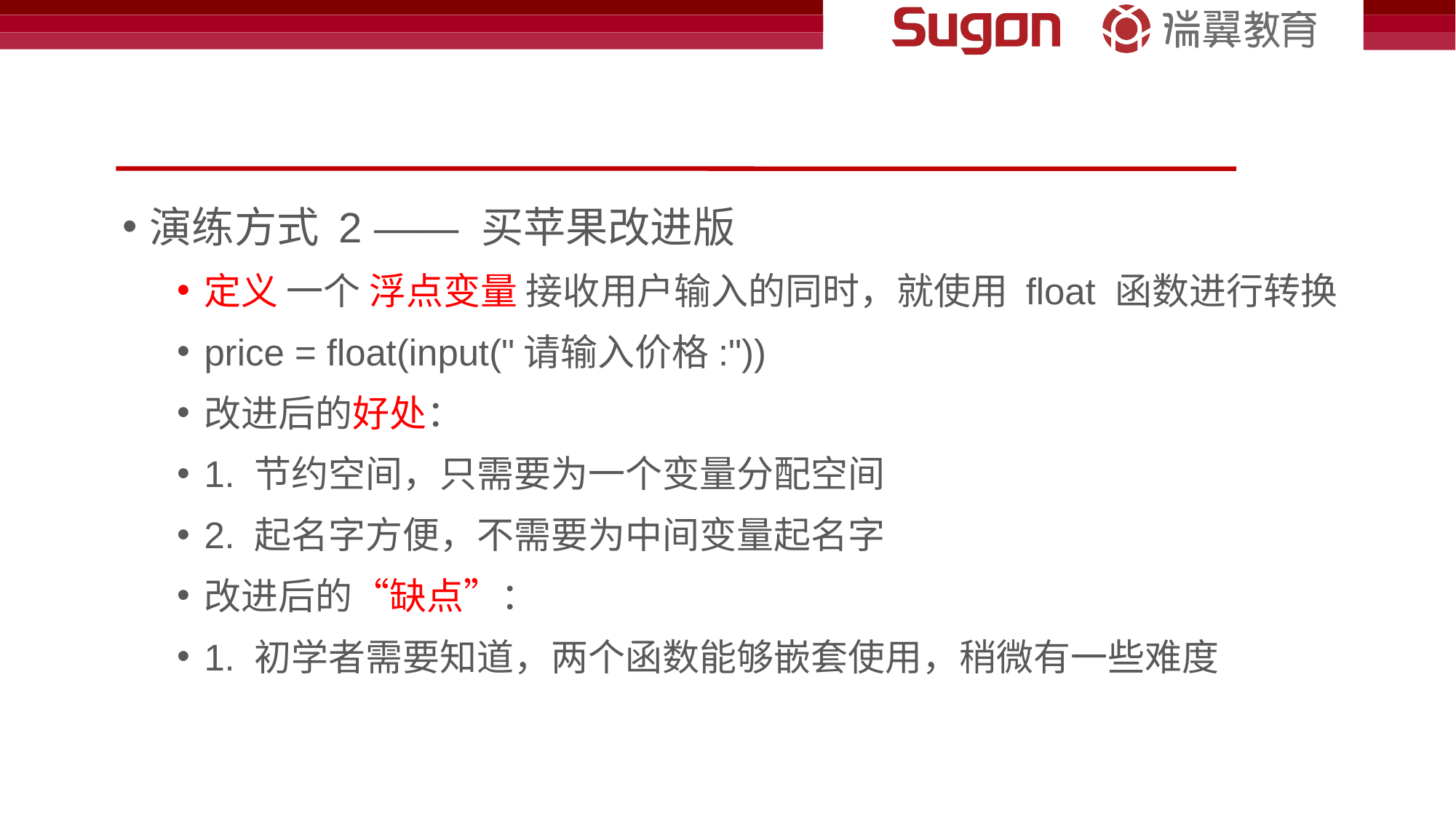

#
演练方式 2 —— 买苹果改进版
定义 一个 浮点变量 接收用户输入的同时，就使用 float 函数进行转换
price = float(input("请输入价格:"))
改进后的好处：
1. 节约空间，只需要为一个变量分配空间
2. 起名字方便，不需要为中间变量起名字
改进后的“缺点”：
1. 初学者需要知道，两个函数能够嵌套使用，稍微有一些难度